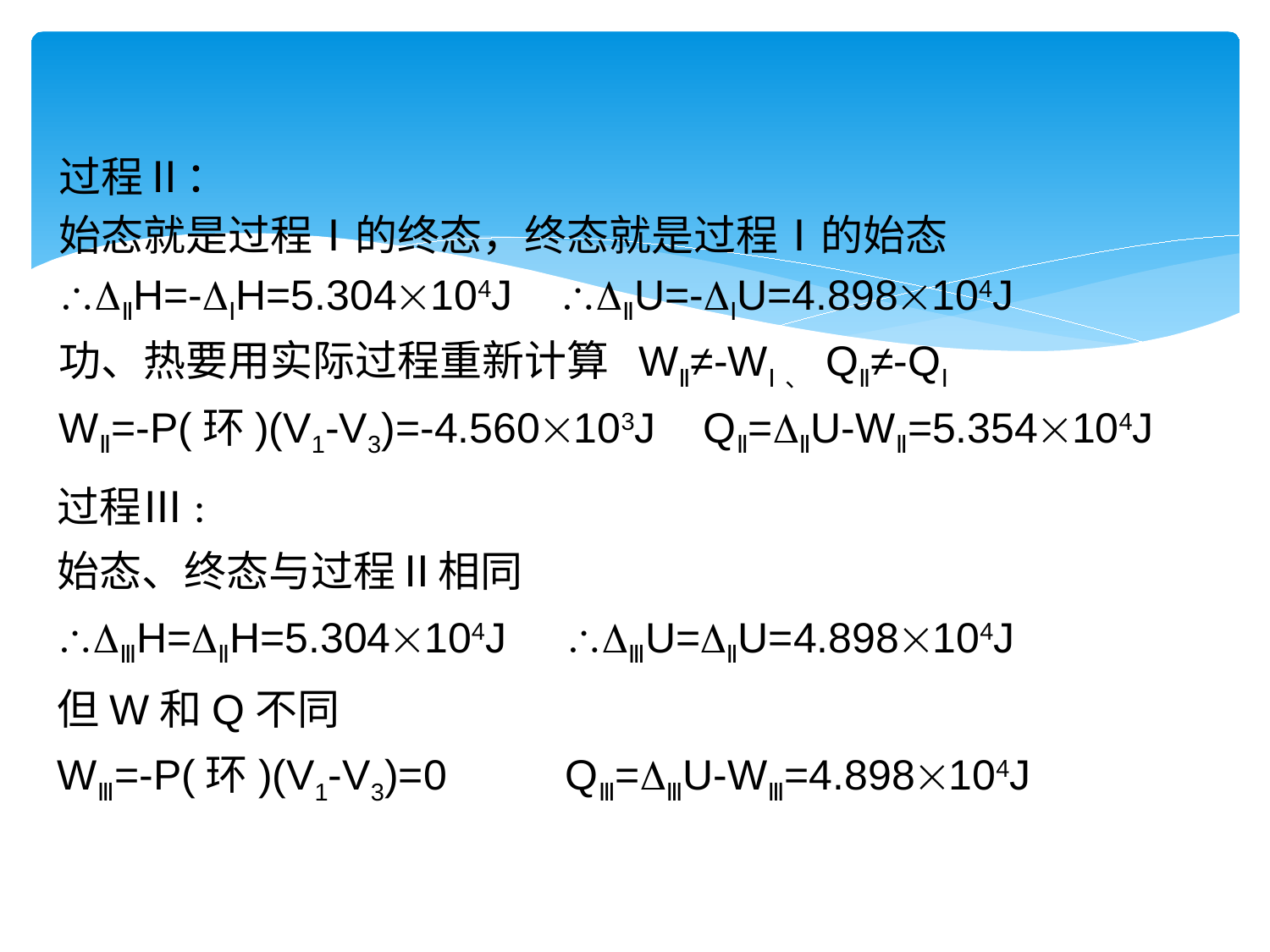

过程Ⅱ：
始态就是过程Ⅰ的终态，终态就是过程Ⅰ的始态
∴ΔⅡH=-ΔⅠH=5.304×104J    ∴ΔⅡU=-ΔⅠU=4.898×104J
功、热要用实际过程重新计算  WⅡ≠-WⅠ、 QⅡ≠-QⅠ
WⅡ=-P(环)(V1-V3)=-4.560×103J    QⅡ=ΔⅡU-WⅡ=5.354×104J
过程Ⅲ:
始态、终态与过程Ⅱ相同
∴ΔⅢH=ΔⅡH=5.304×104J     ∴ΔⅢU=ΔⅡU=4.898×104J
但W和Q不同
WⅢ=-P(环)(V1-V3)=0          QⅢ=ΔⅢU-WⅢ=4.898×104J